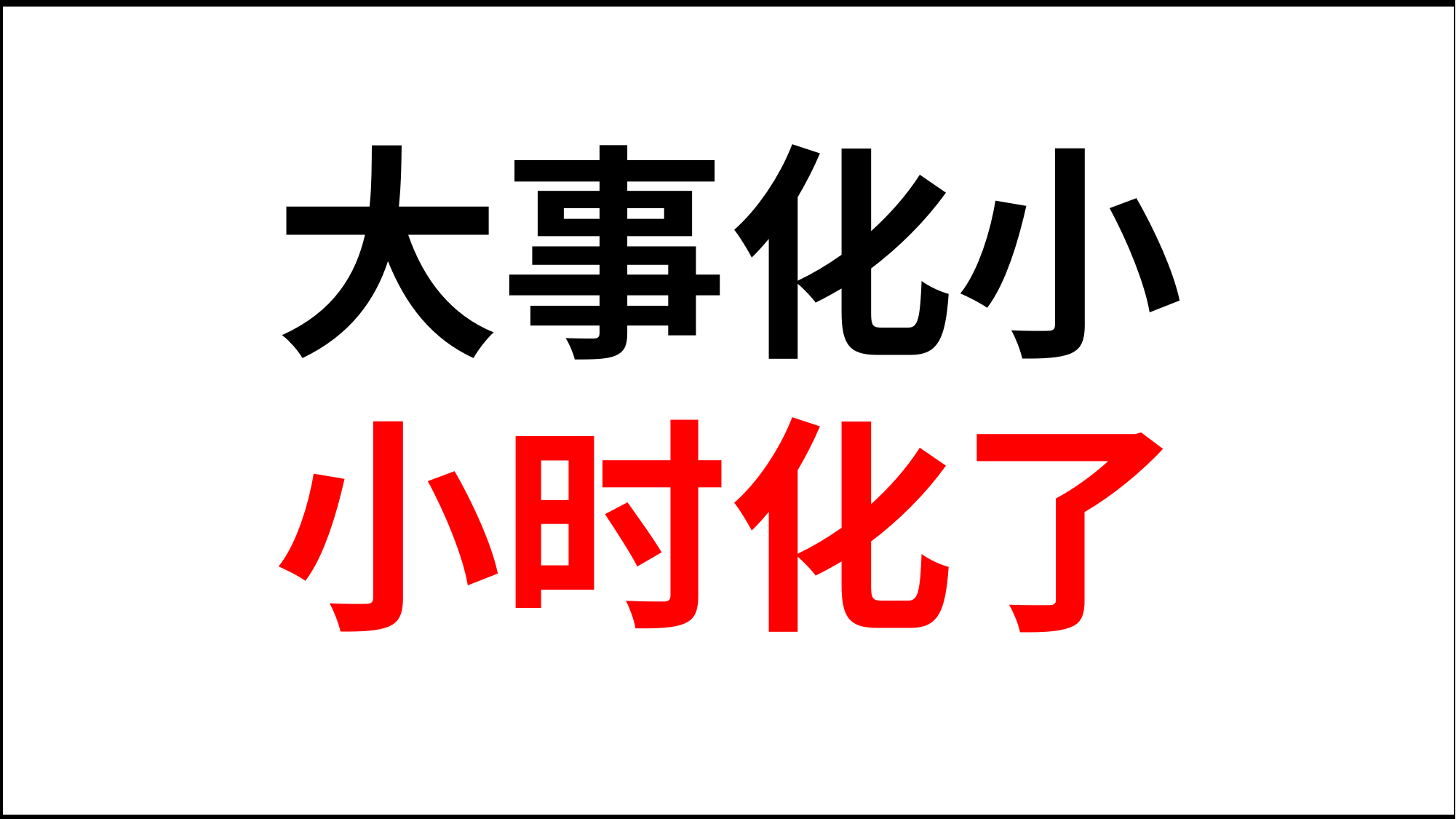

|  |
| --- |
|  |
| --- |
大事化小小时化了